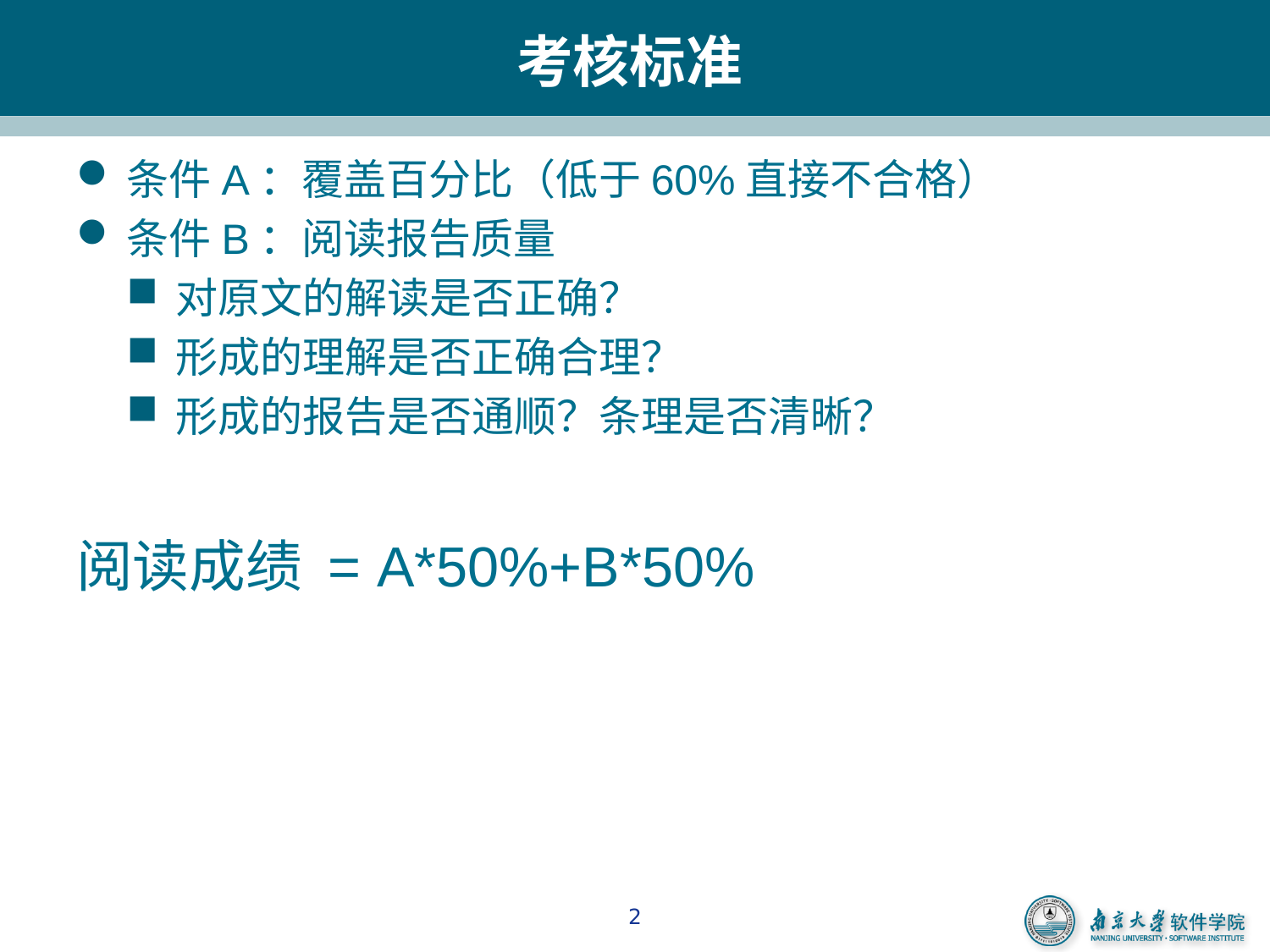

# 考核标准
条件A：覆盖百分比（低于60%直接不合格）
条件B：阅读报告质量
对原文的解读是否正确？
形成的理解是否正确合理？
形成的报告是否通顺？条理是否清晰？

阅读成绩 = A*50%+B*50%

2